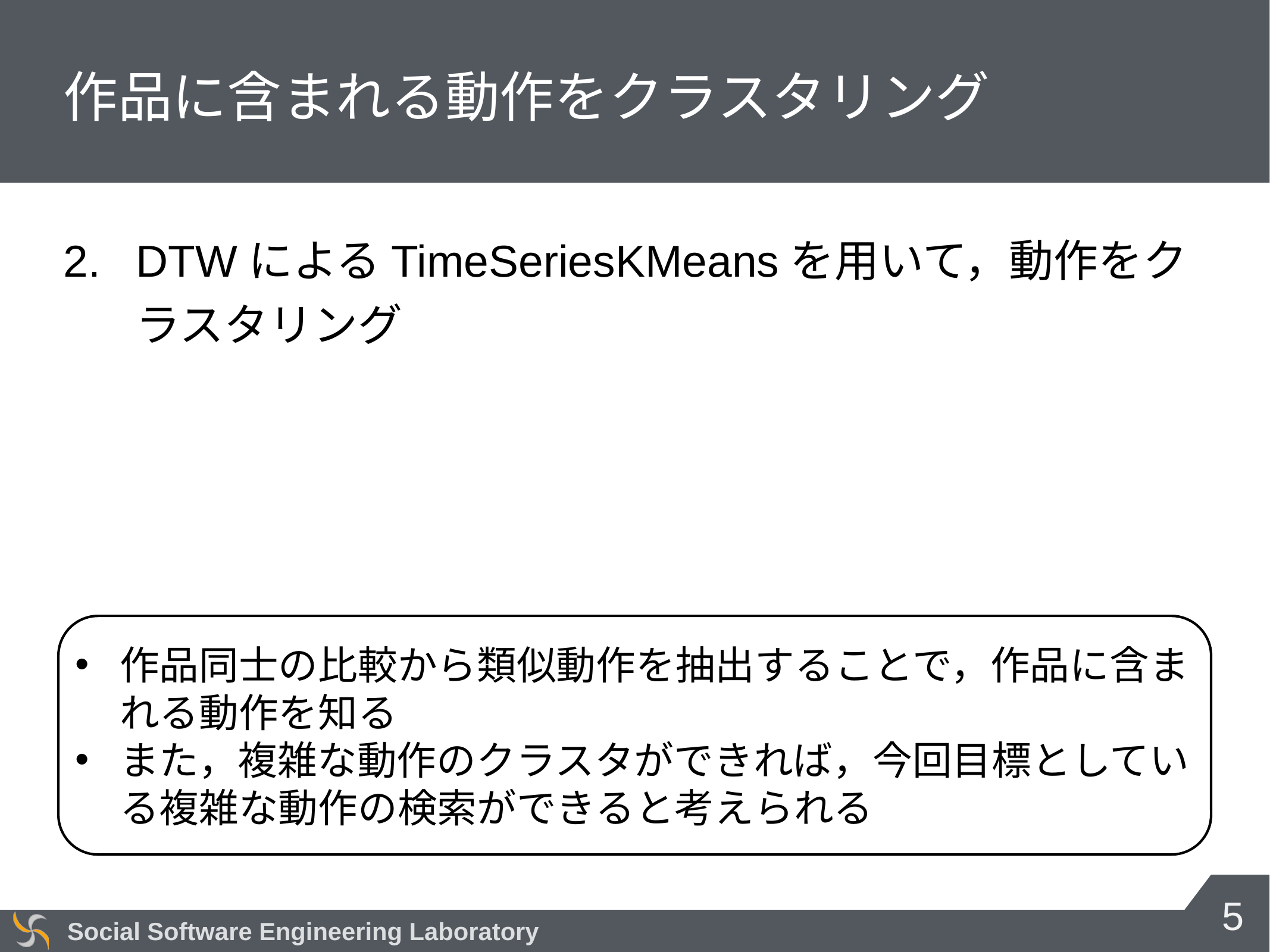

# 作品に含まれる動作をクラスタリング
DTWによるTimeSeriesKMeansを用いて，動作をクラスタリング

作品同士の比較から類似動作を抽出することで，作品に含まれる動作を知る
また，複雑な動作のクラスタができれば，今回目標としている複雑な動作の検索ができると考えられる
5